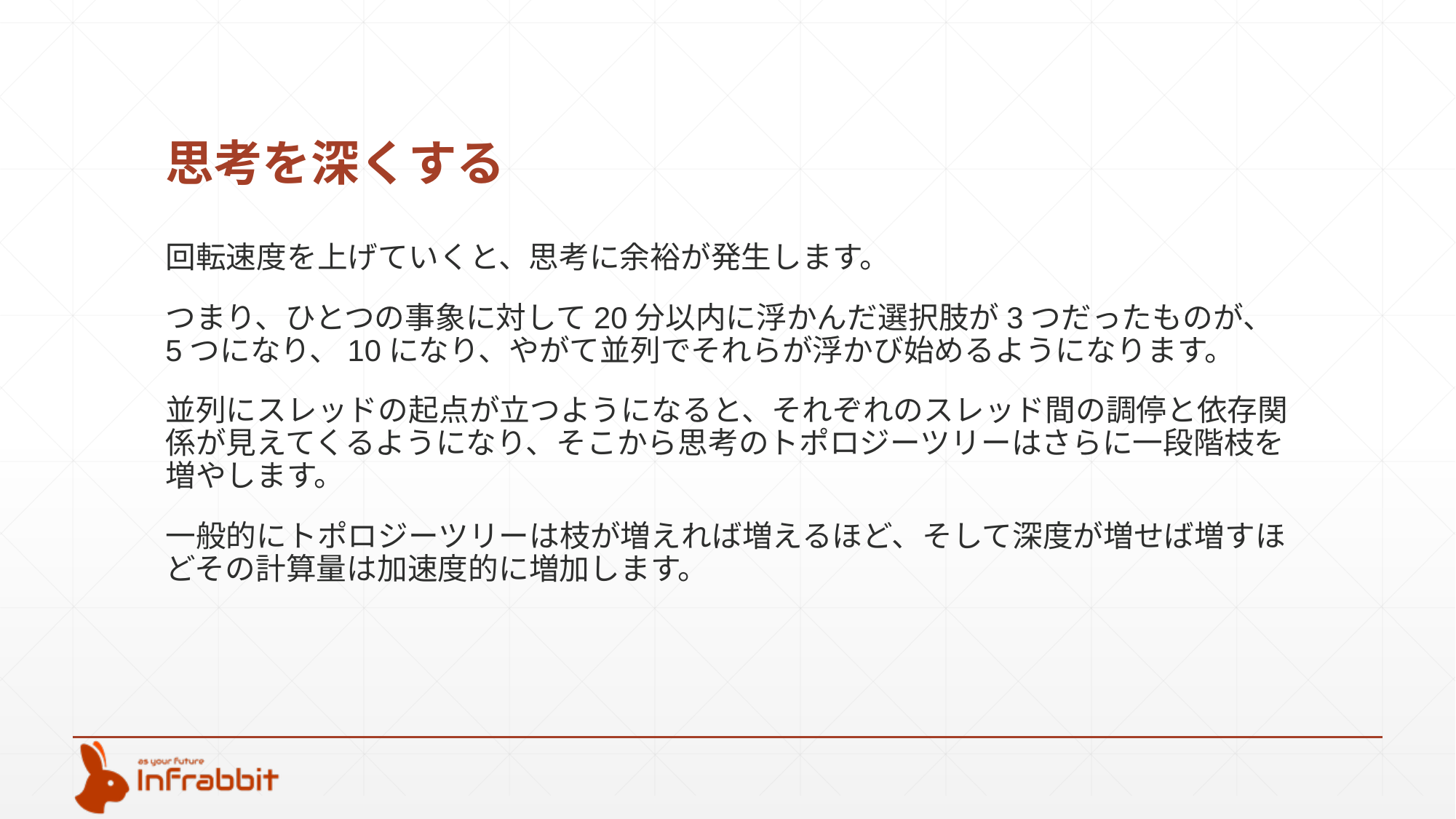

# 思考を深くする
回転速度を上げていくと、思考に余裕が発生します。
つまり、ひとつの事象に対して20分以内に浮かんだ選択肢が3つだったものが、5つになり、10になり、やがて並列でそれらが浮かび始めるようになります。
並列にスレッドの起点が立つようになると、それぞれのスレッド間の調停と依存関係が見えてくるようになり、そこから思考のトポロジーツリーはさらに一段階枝を増やします。
一般的にトポロジーツリーは枝が増えれば増えるほど、そして深度が増せば増すほどその計算量は加速度的に増加します。